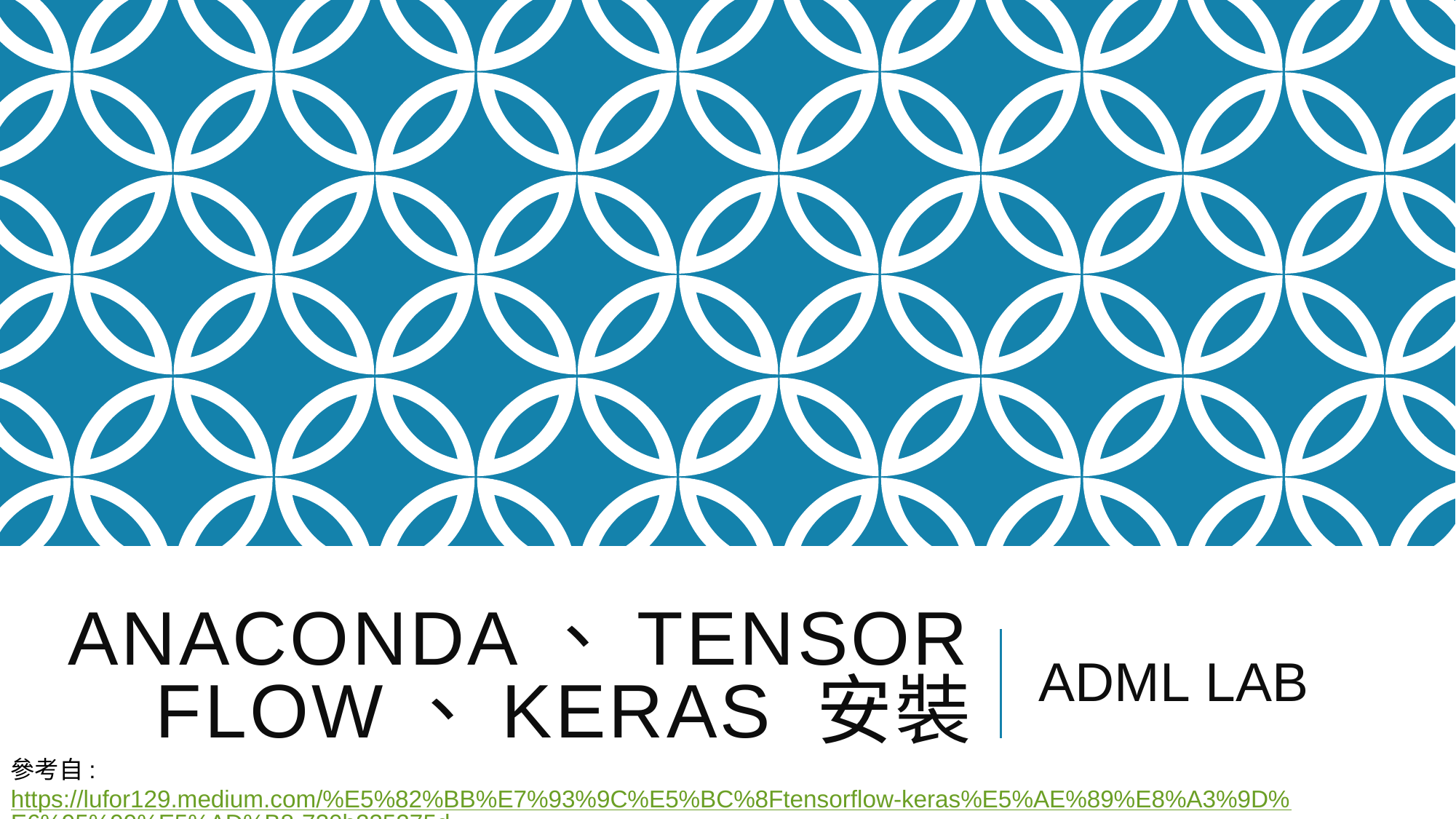

# ANACONDA、Tensorflow、Keras 安裝
ADML LAB
參考自: https://lufor129.medium.com/%E5%82%BB%E7%93%9C%E5%BC%8Ftensorflow-keras%E5%AE%89%E8%A3%9D%E6%95%99%E5%AD%B8-730b235275d